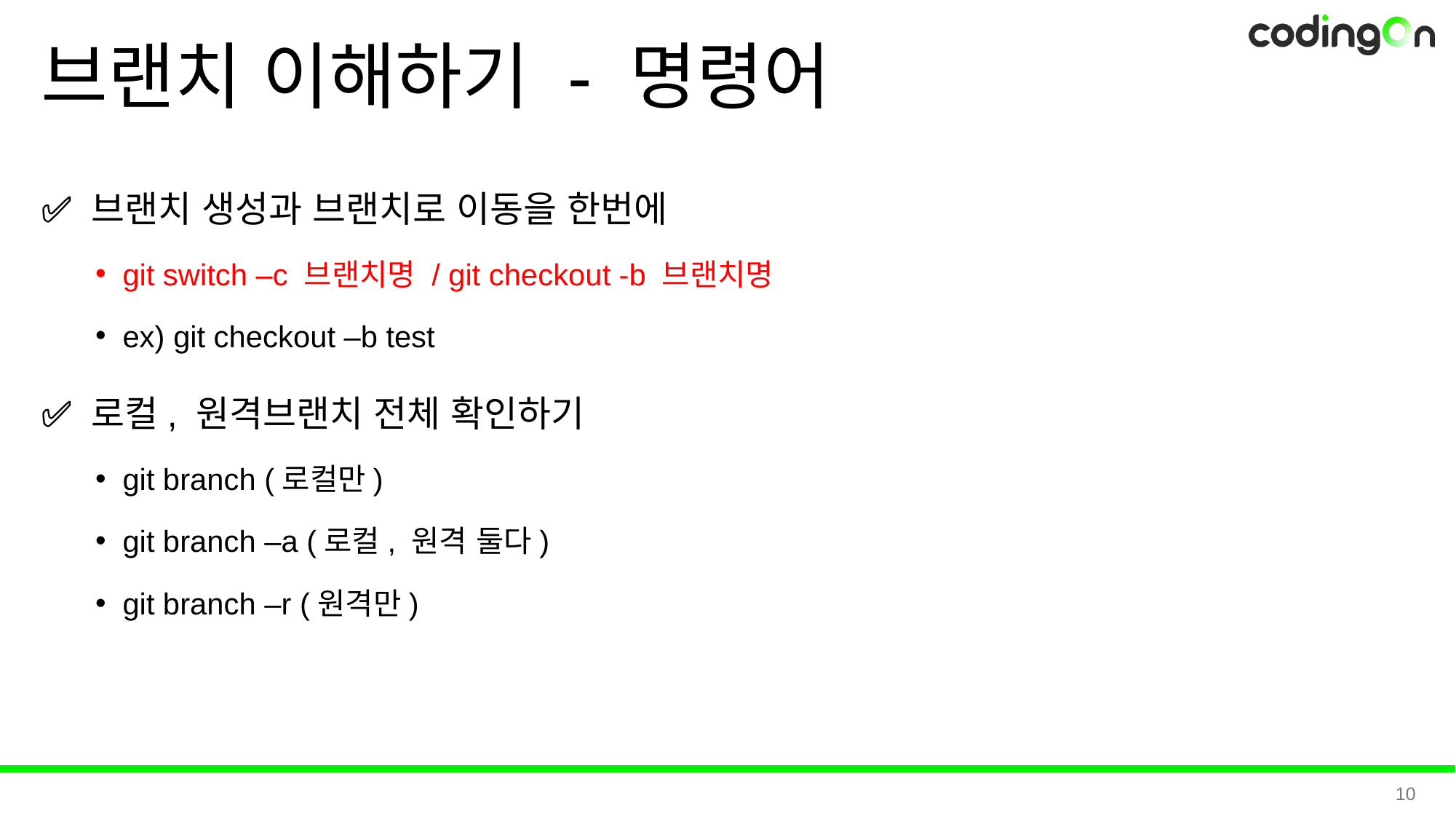

# 브랜치 이해하기 - 명령어
✅ 브랜치 생성과 브랜치로 이동을 한번에
git switch –c 브랜치명 / git checkout -b 브랜치명
ex) git checkout –b test
✅ 로컬, 원격브랜치 전체 확인하기
git branch (로컬만)
git branch –a (로컬, 원격 둘다)
git branch –r (원격만)

10